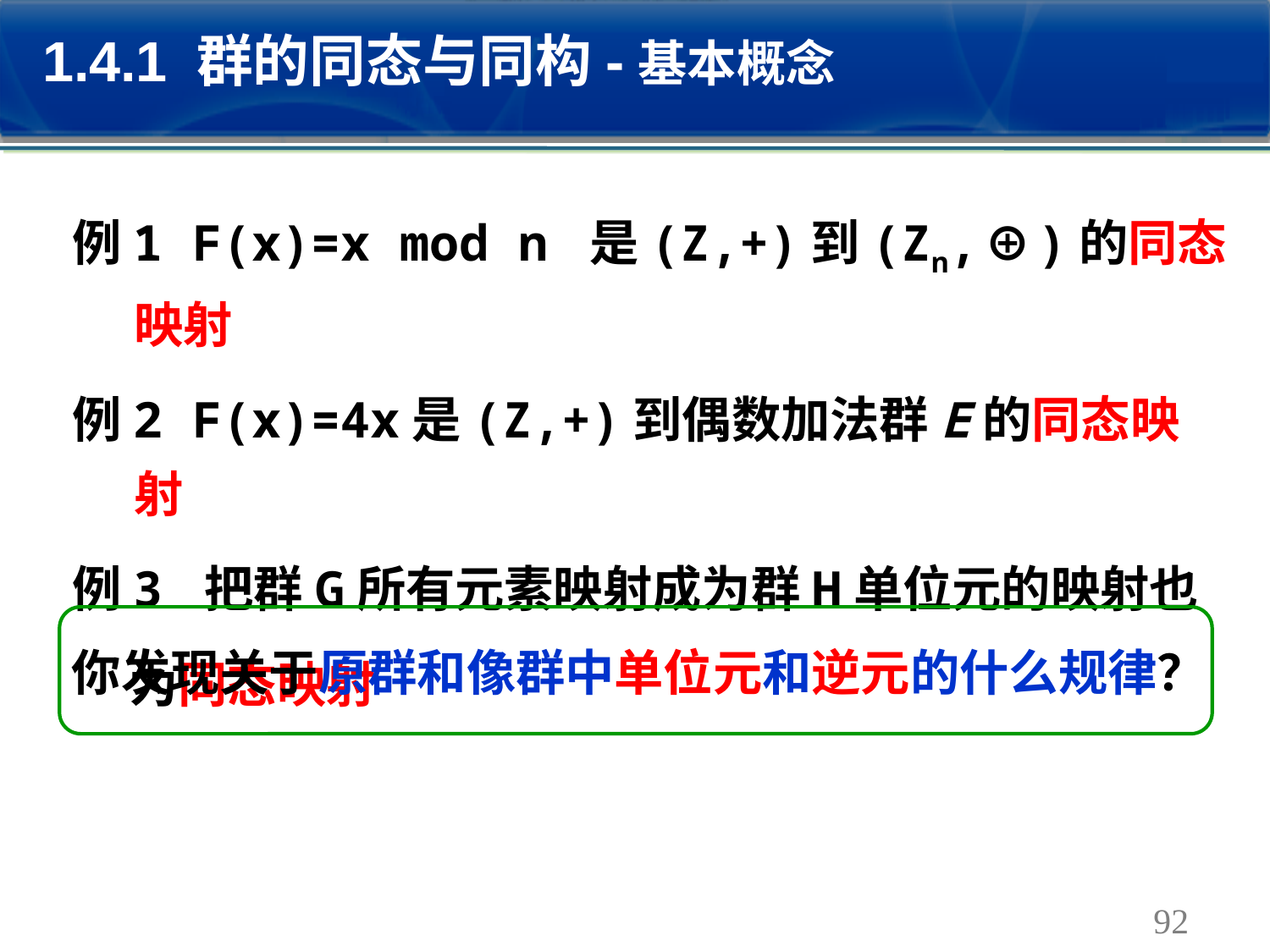

1.4.1 群的同态与同构-基本概念
例1 F(x)=x mod n 是(Z,+)到(Zn,⊕)的同态映射
例2 F(x)=4x是(Z,+)到偶数加法群E的同态映射
例3 把群G所有元素映射成为群H单位元的映射也
    为同态映射

你发现关于原群和像群中单位元和逆元的什么规律？
92